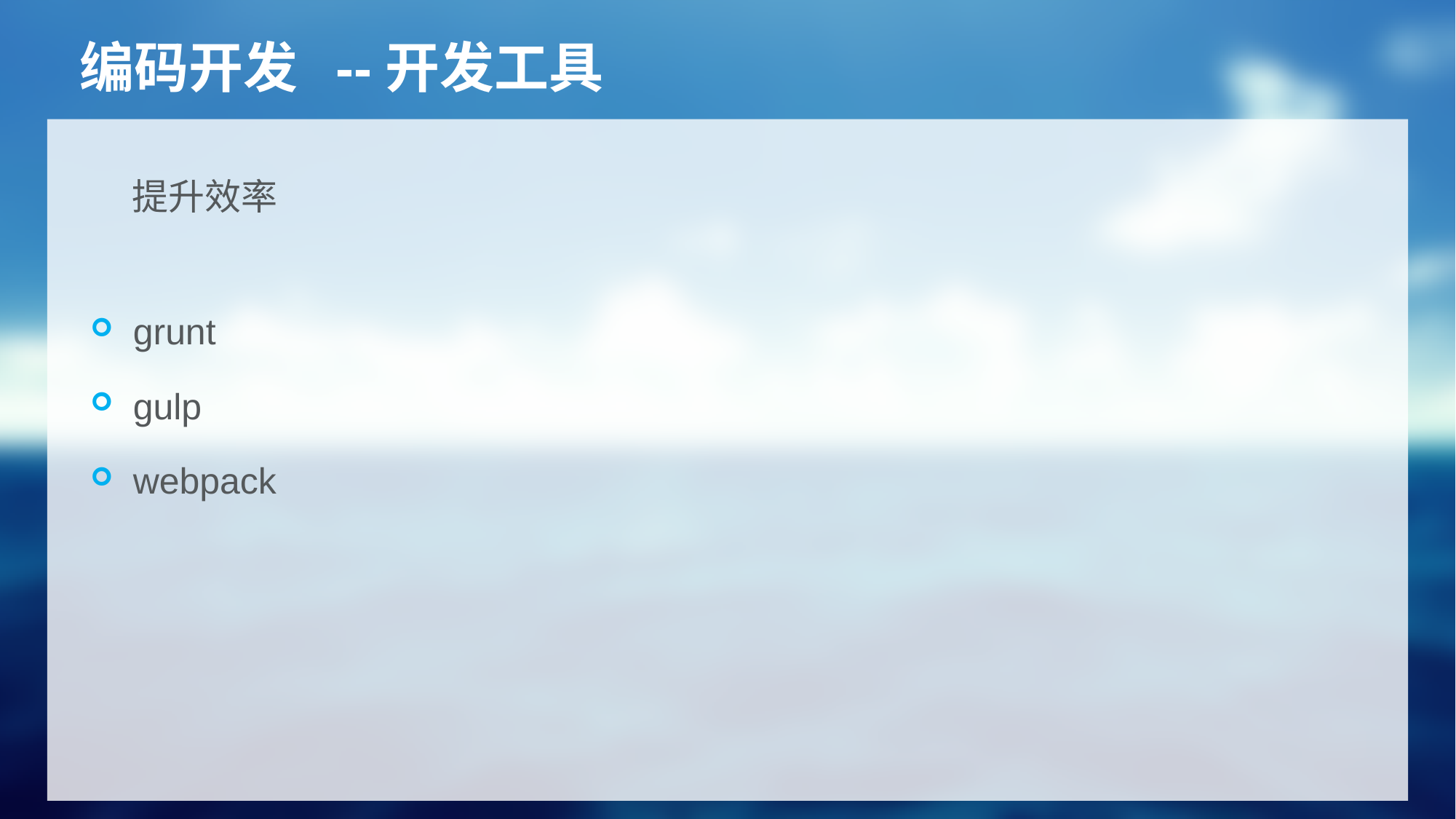

# 编码开发  --开发工具
    提升效率

grunt
gulp
webpack